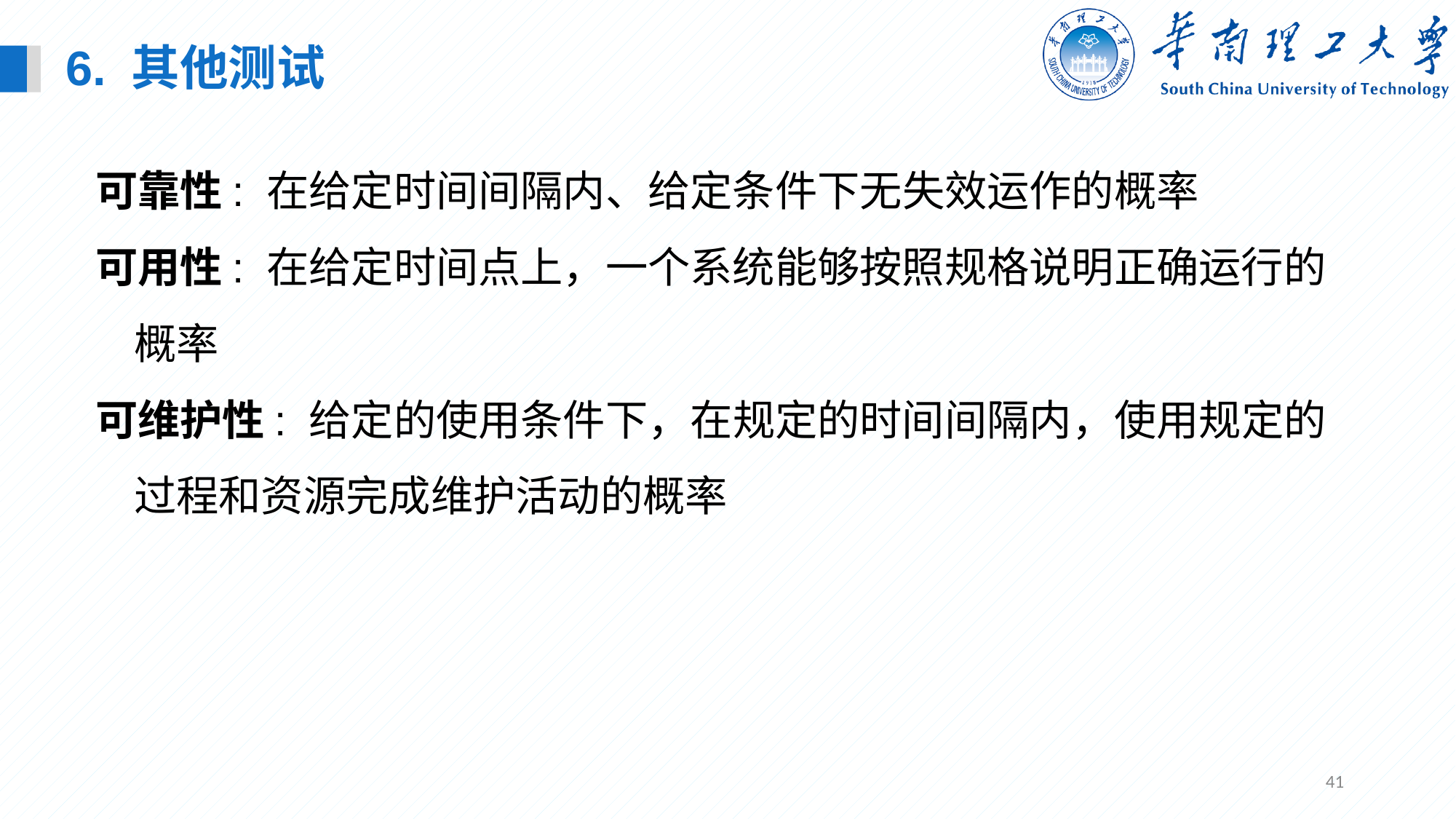

6. 其他测试
可靠性: 在给定时间间隔内、给定条件下无失效运作的概率
可用性: 在给定时间点上，一个系统能够按照规格说明正确运行的概率
可维护性: 给定的使用条件下，在规定的时间间隔内，使用规定的过程和资源完成维护活动的概率
41